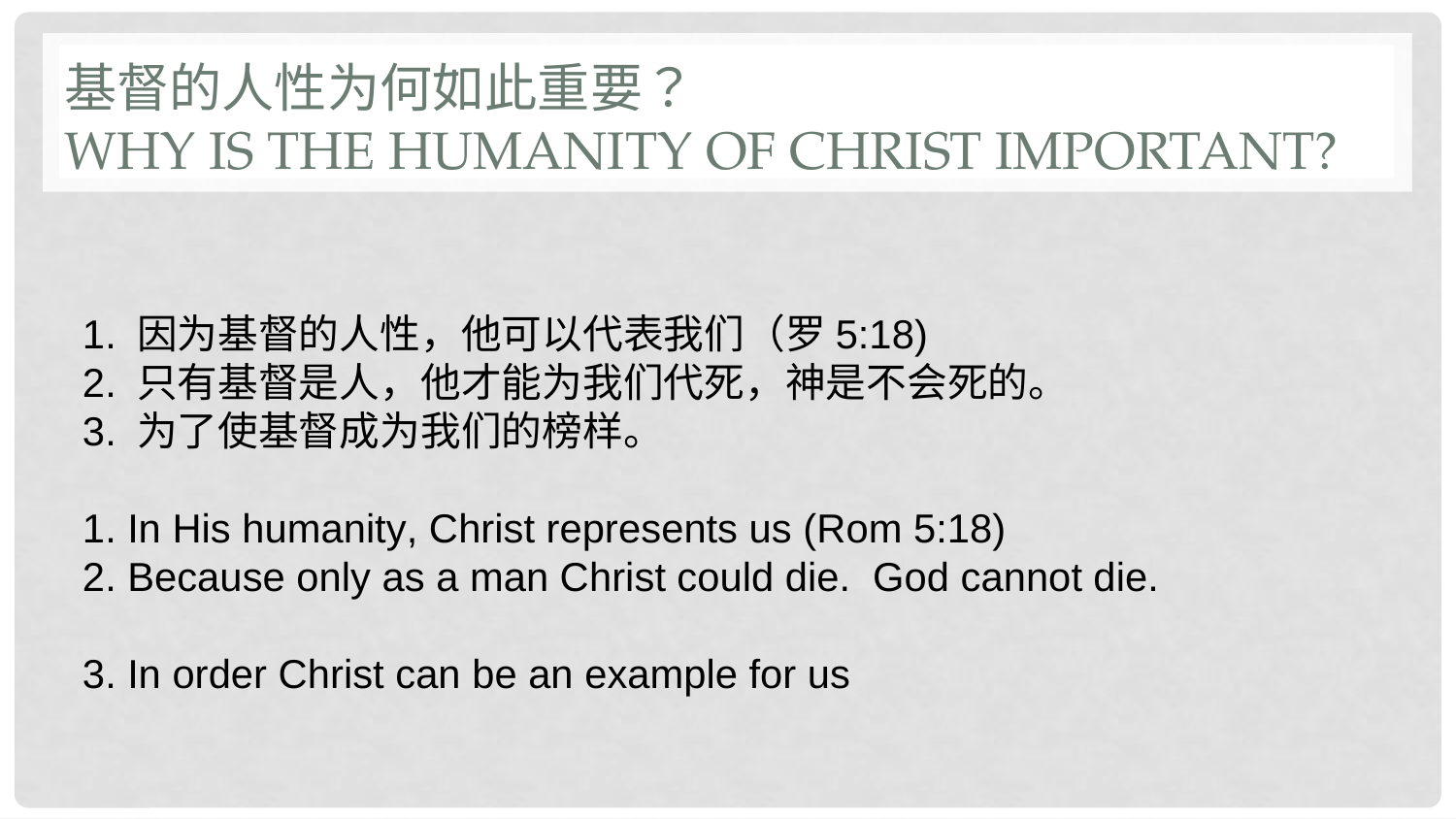

# 基督的人性为何如此重要？ Why is the Humanity of Christ important?
1. 因为基督的人性，他可以代表我们（罗5:18)
2. 只有基督是人，他才能为我们代死，神是不会死的。
3. 为了使基督成为我们的榜样。

1. In His humanity, Christ represents us (Rom 5:18)
2. Because only as a man Christ could die.  God cannot die.
3. In order Christ can be an example for us